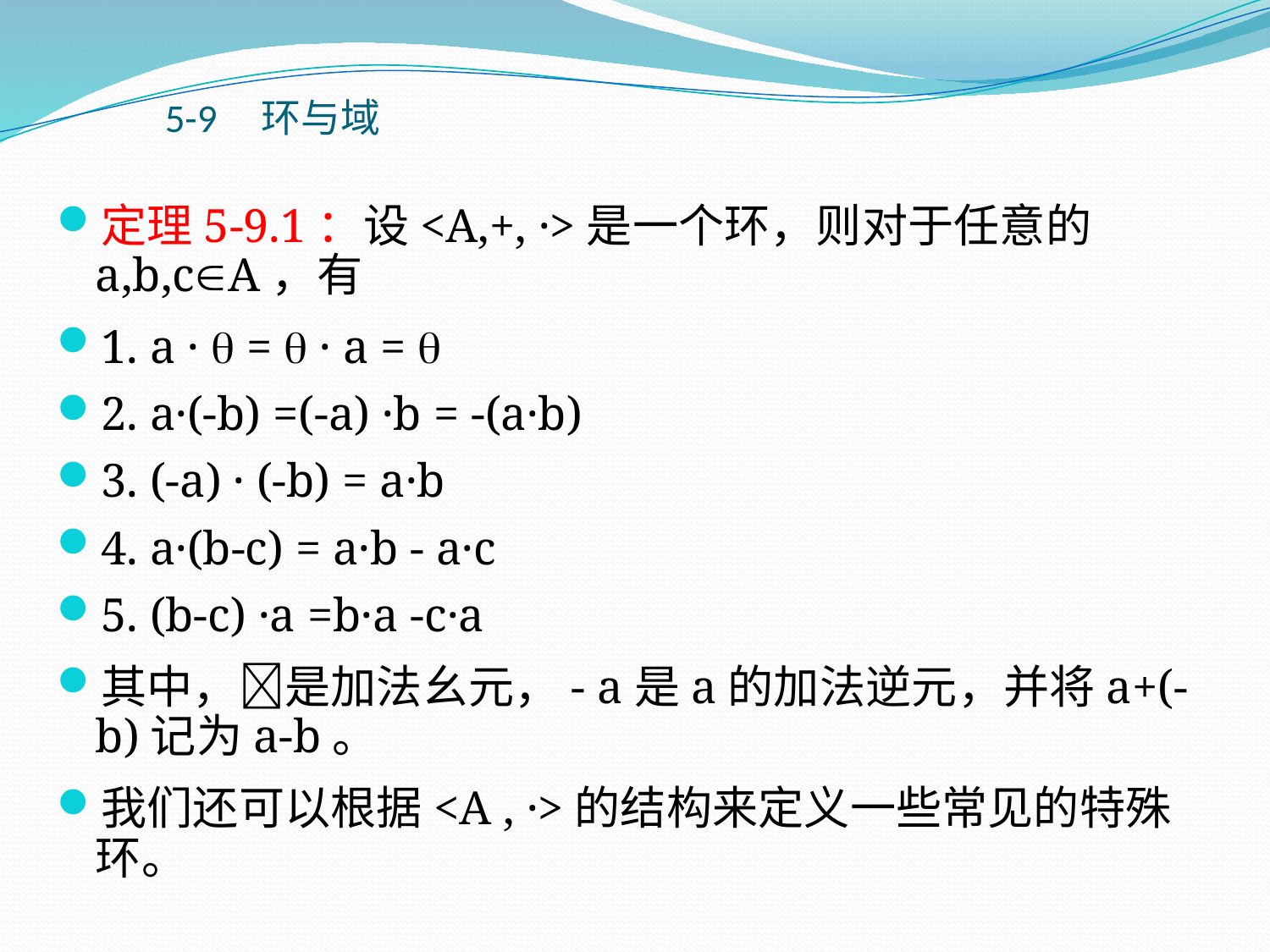

# 5-9　环与域
定理5-9.1：设<A,+, ·>是一个环，则对于任意的a,b,c∈A，有
1. a · θ = θ · a = θ
2. a·(-b) =(-a) ·b = -(a·b)
3. (-a) · (-b) = a·b
4. a·(b-c) = a·b - a·c
5. (b-c) ·a =b·a -c·a
其中，θ是加法幺元，- a是a的加法逆元，并将a+(-b)记为a-b。
我们还可以根据<A , ·>的结构来定义一些常见的特殊环。